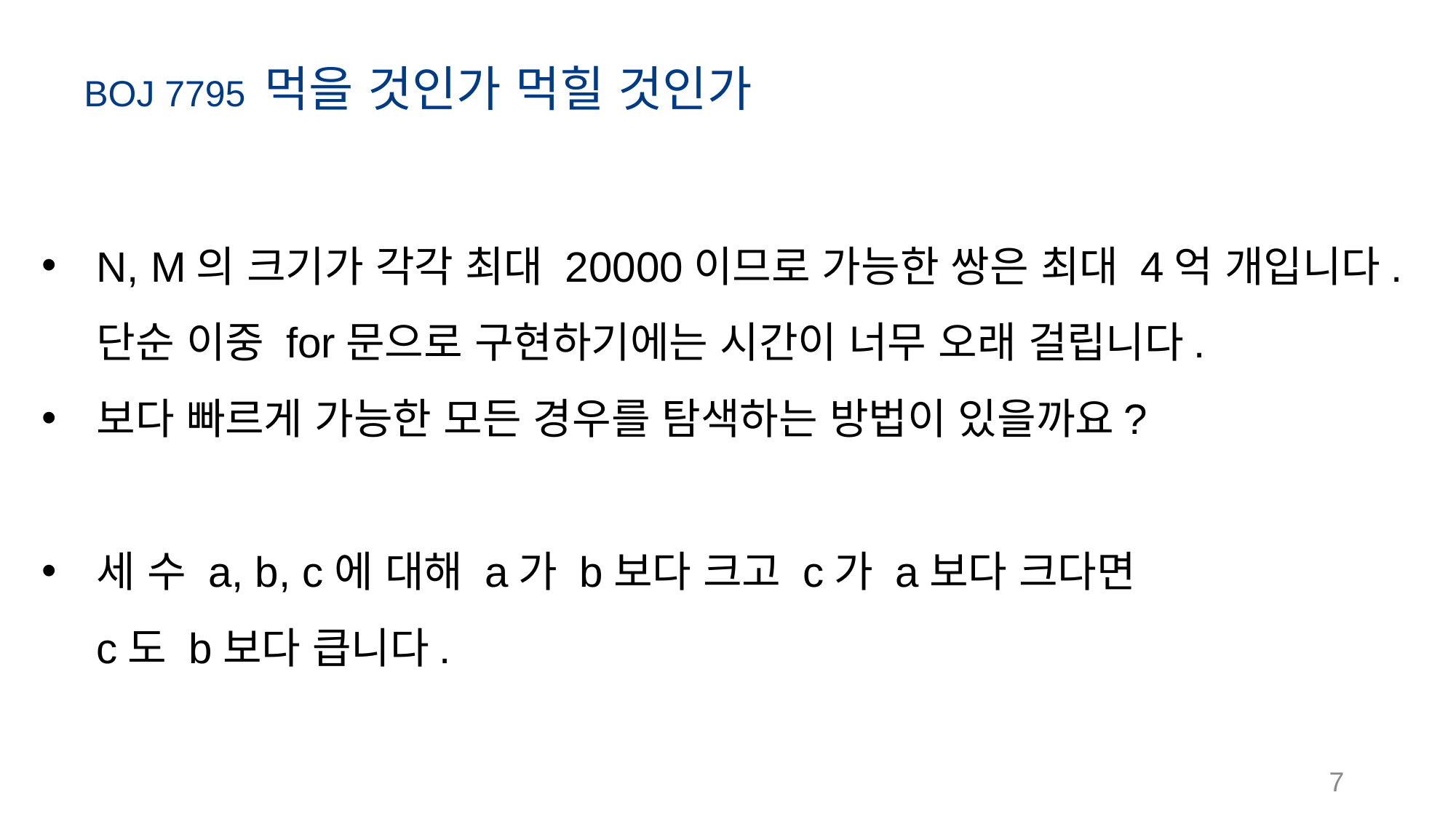

BOJ 7795 먹을 것인가 먹힐 것인가
N, M의 크기가 각각 최대 20000이므로 가능한 쌍은 최대 4억 개입니다.
단순 이중 for문으로 구현하기에는 시간이 너무 오래 걸립니다.
보다 빠르게 가능한 모든 경우를 탐색하는 방법이 있을까요?

세 수 a, b, c에 대해 a가 b보다 크고 c가 a보다 크다면
c도 b보다 큽니다.
7